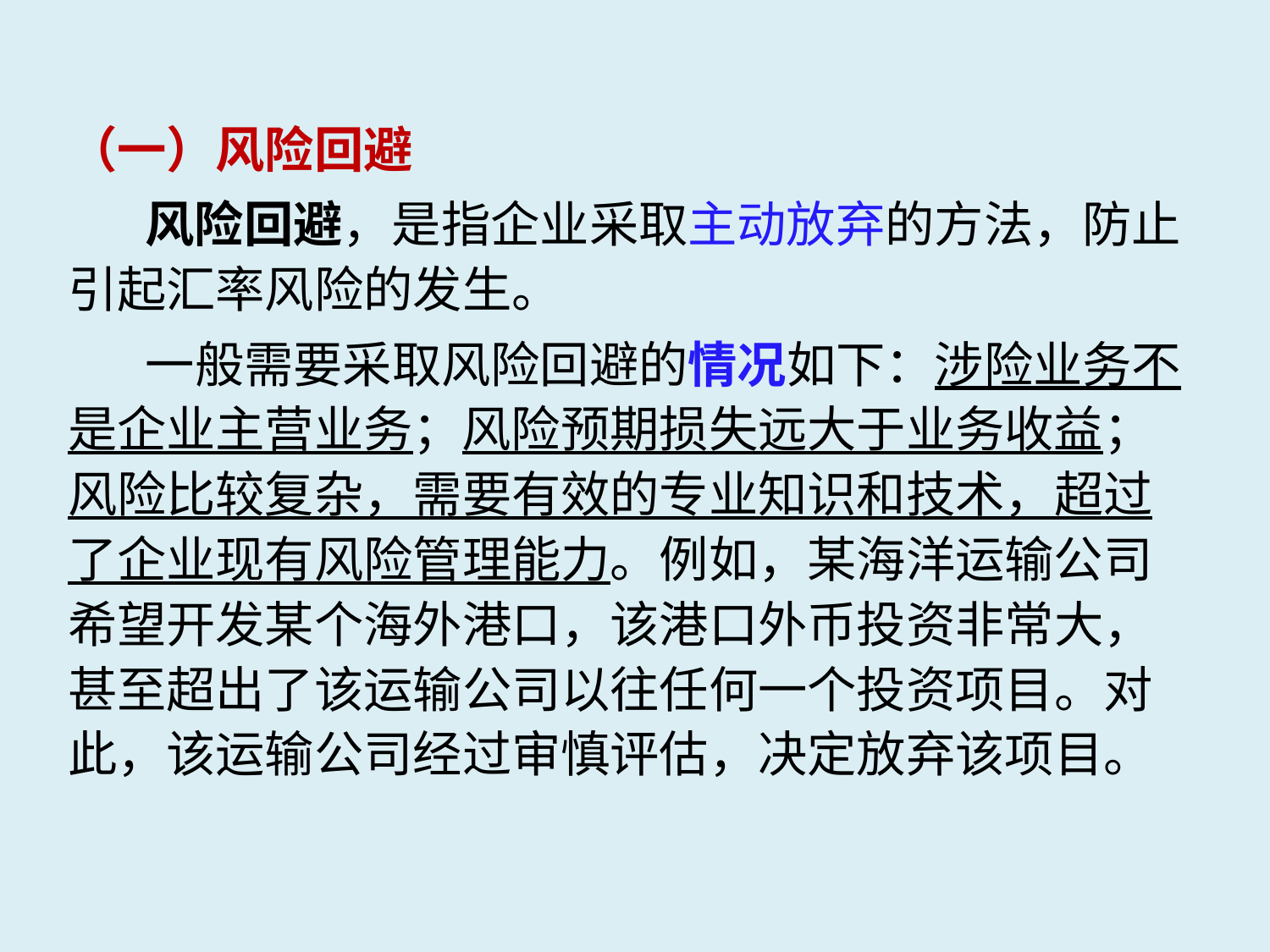

（一）风险回避
      风险回避，是指企业采取主动放弃的方法，防止引起汇率风险的发生。
      一般需要采取风险回避的情况如下：涉险业务不是企业主营业务；风险预期损失远大于业务收益；风险比较复杂，需要有效的专业知识和技术，超过了企业现有风险管理能力。例如，某海洋运输公司希望开发某个海外港口，该港口外币投资非常大，甚至超出了该运输公司以往任何一个投资项目。对此，该运输公司经过审慎评估，决定放弃该项目。